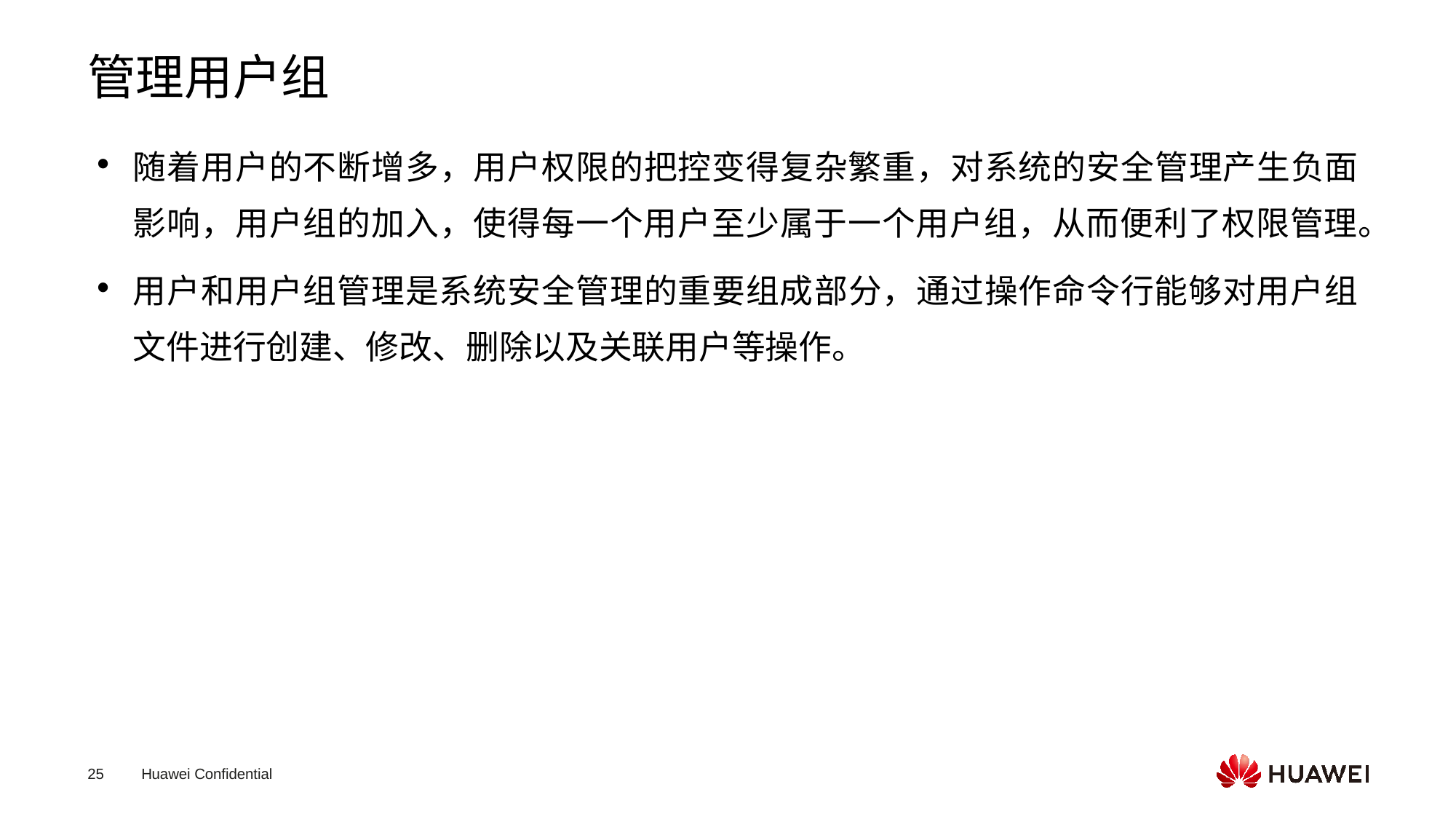

# 管理用户组
随着用户的不断增多，用户权限的把控变得复杂繁重，对系统的安全管理产生负面影响，用户组的加入，使得每一个用户至少属于一个用户组，从而便利了权限管理。
用户和用户组管理是系统安全管理的重要组成部分，通过操作命令行能够对用户组文件进行创建、修改、删除以及关联用户等操作。